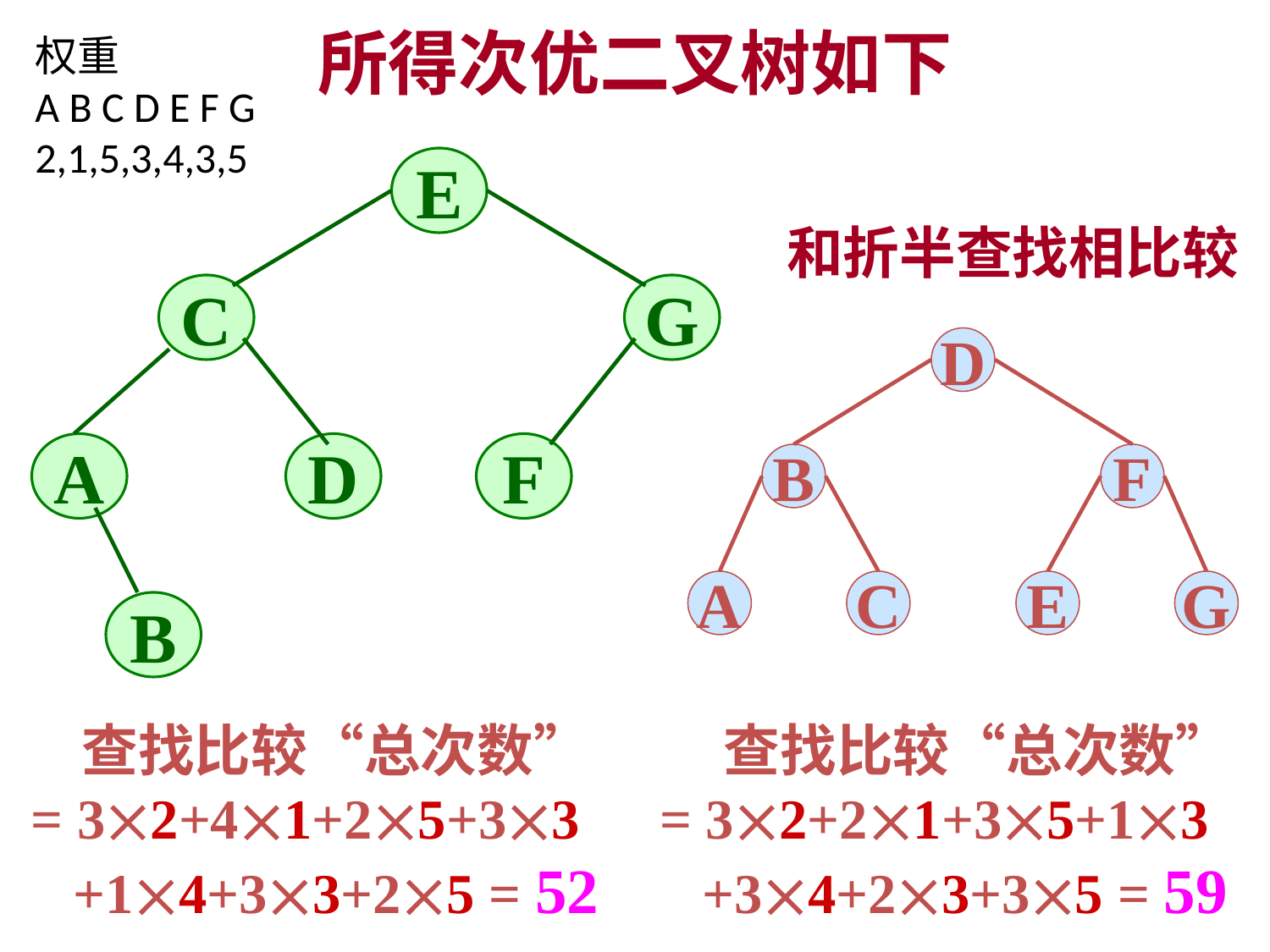

# 所得次优二叉树如下
权重
A B C D E F G
2,1,5,3,4,3,5
E

C
G

A
D
F

B
和折半查找相比较
D

B
F

A
C
E
G
    查找比较“总次数”
 = 3×2+4×1+2×5+3×3
    +1×4+3×3+2×5 = 52
     查找比较“总次数”
 = 3×2+2×1+3×5+1×3
    +3×4+2×3+3×5 = 59